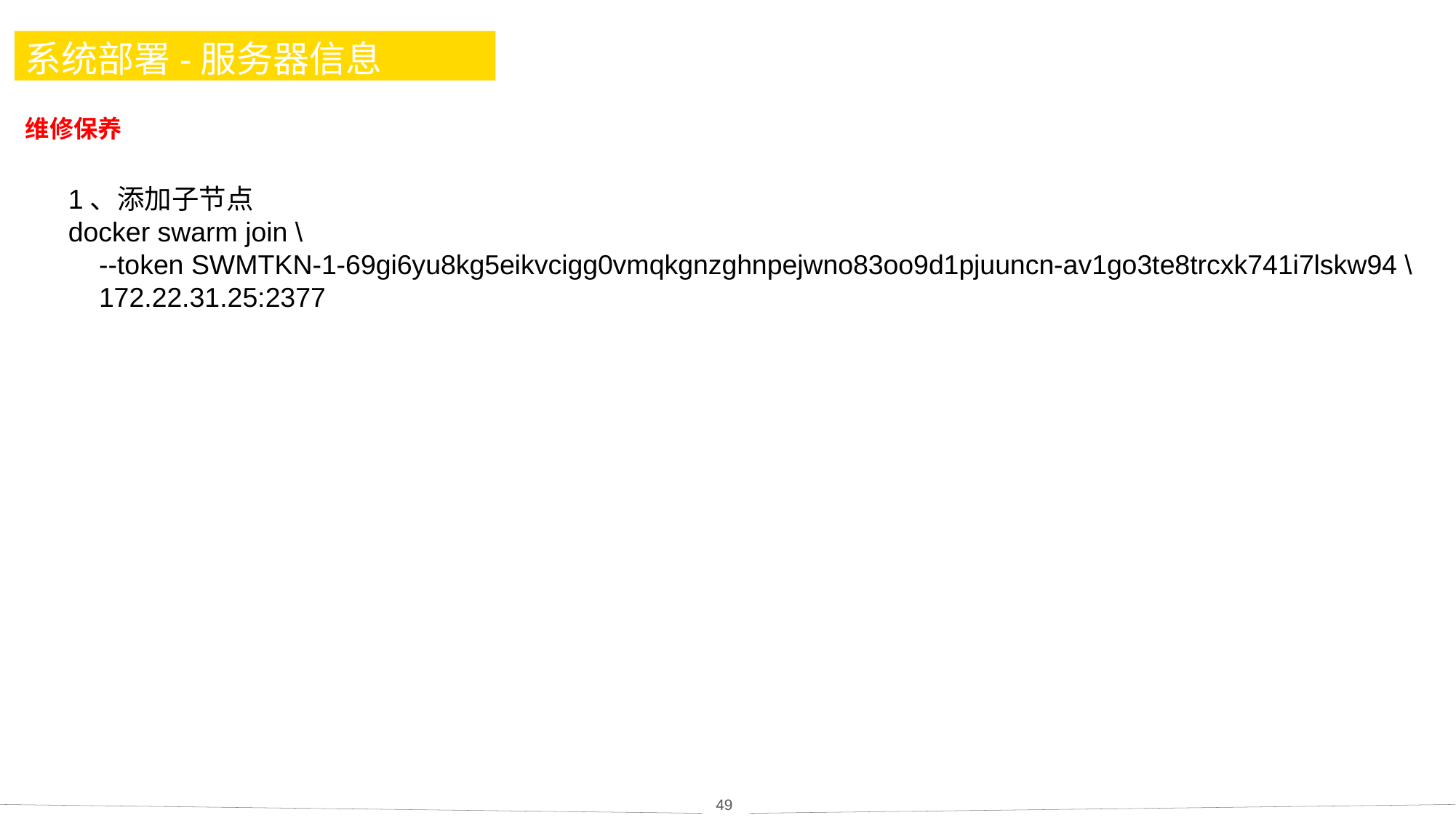

# 系统部署-服务器信息
维修保养
1、添加子节点
docker swarm join \
    --token SWMTKN-1-69gi6yu8kg5eikvcigg0vmqkgnzghnpejwno83oo9d1pjuuncn-av1go3te8trcxk741i7lskw94 \
    172.22.31.25:2377